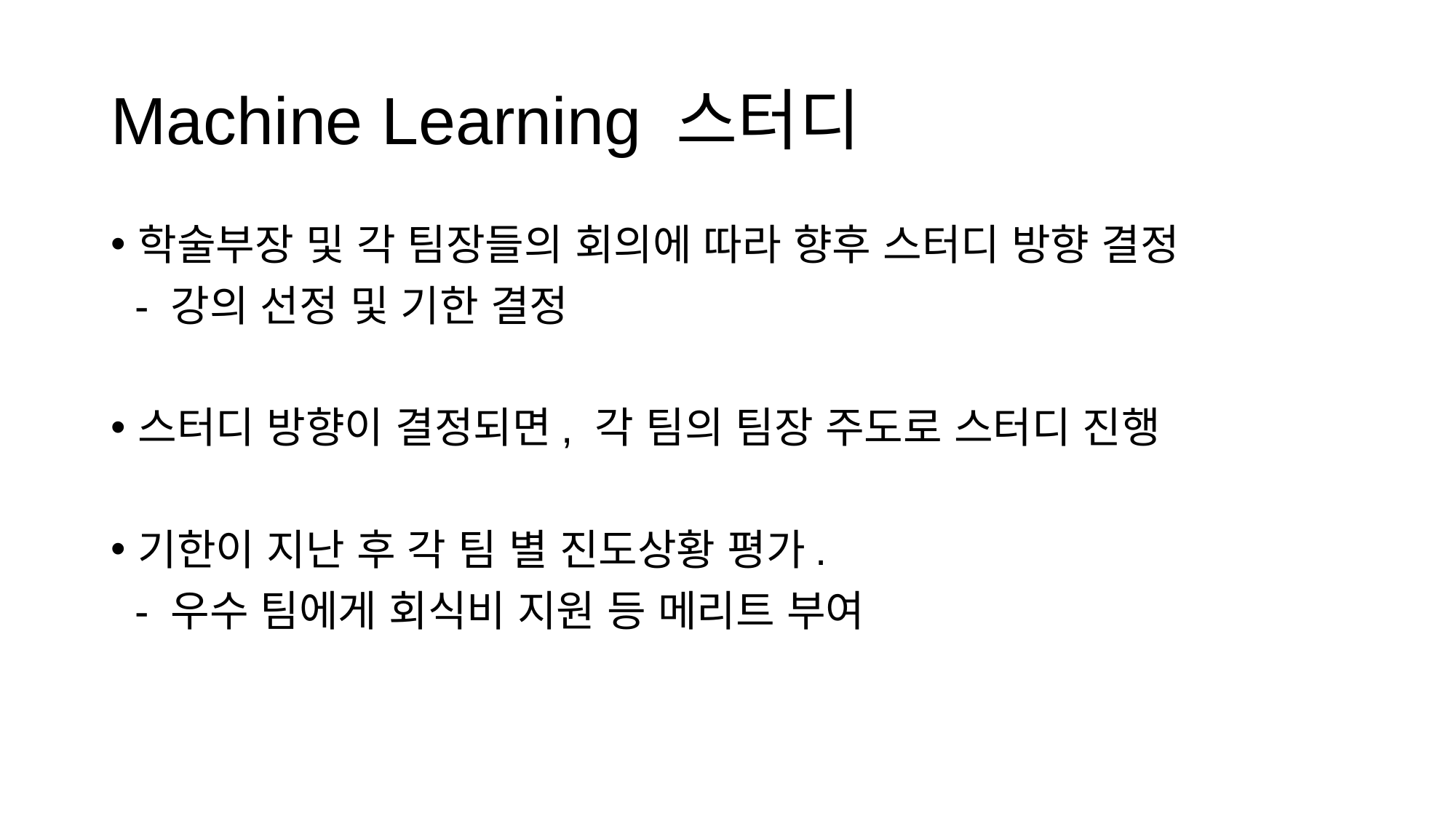

# Machine Learning 스터디
학술부장 및 각 팀장들의 회의에 따라 향후 스터디 방향 결정
  - 강의 선정 및 기한 결정

스터디 방향이 결정되면, 각 팀의 팀장 주도로 스터디 진행

기한이 지난 후 각 팀 별 진도상황 평가.
  - 우수 팀에게 회식비 지원 등 메리트 부여